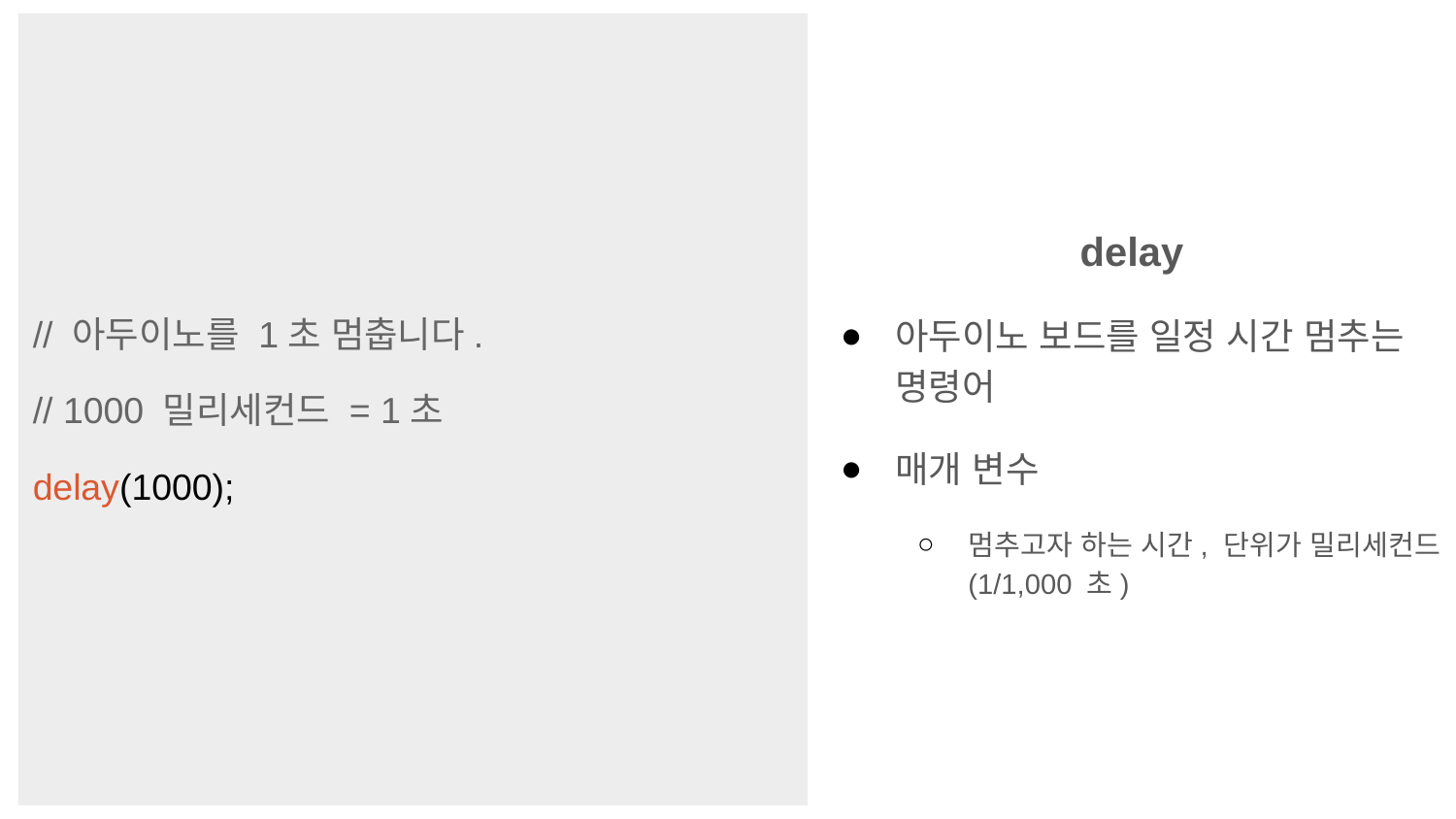

delay
아두이노 보드를 일정 시간 멈추는 명령어
매개 변수
멈추고자 하는 시간, 단위가 밀리세컨드(1/1,000 초)
// 아두이노를 1초 멈춥니다.
// 1000 밀리세컨드 = 1초
delay(1000);